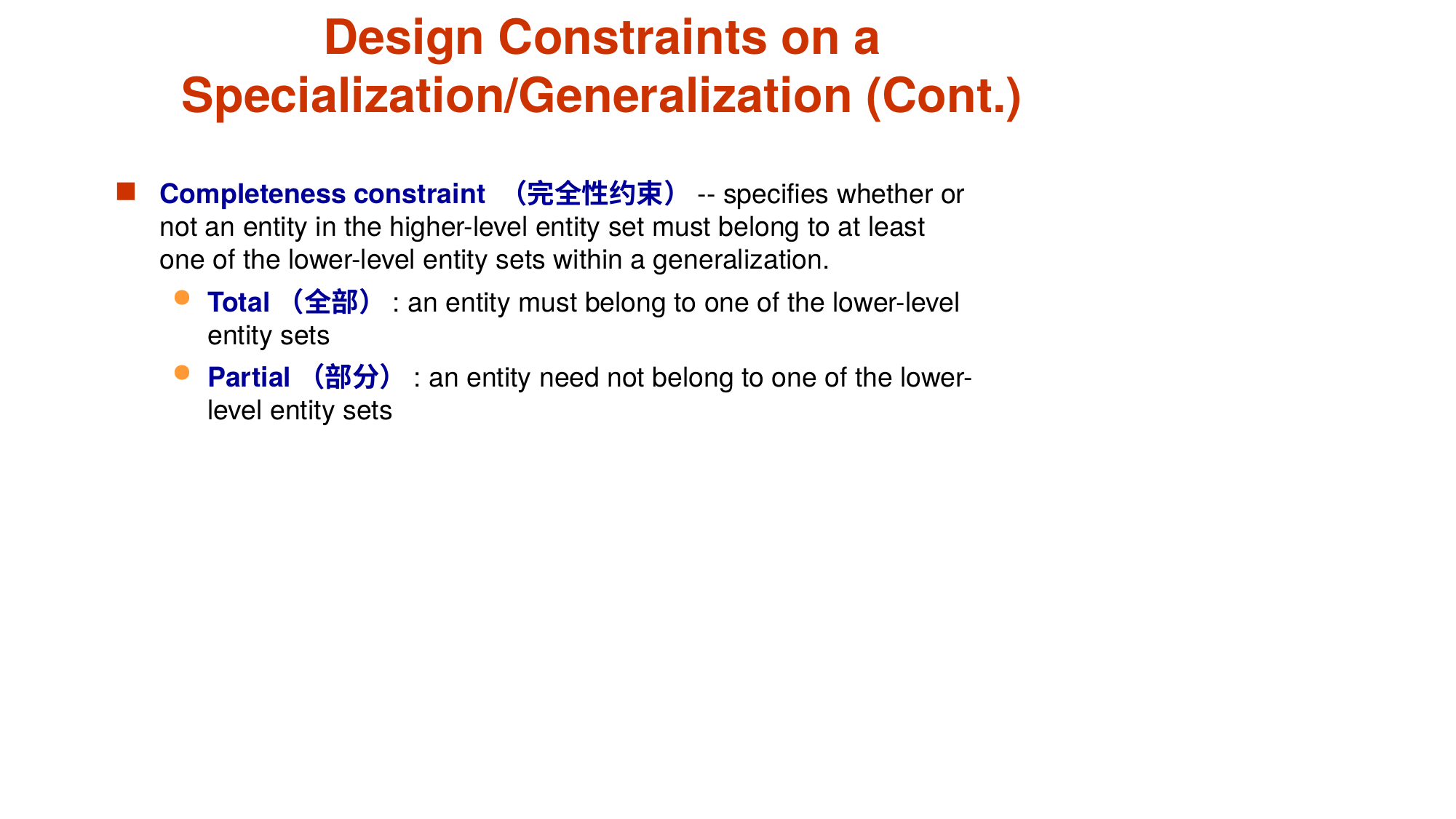

# Design Constraints on a Specialization/Generalization (Cont.)
Completeness constraint （完全性约束）-- specifies whether or not an entity in the higher-level entity set must belong to at least one of the lower-level entity sets within a generalization.
Total（全部）: an entity must belong to one of the lower-level entity sets
Partial（部分）: an entity need not belong to one of the lower-level entity sets